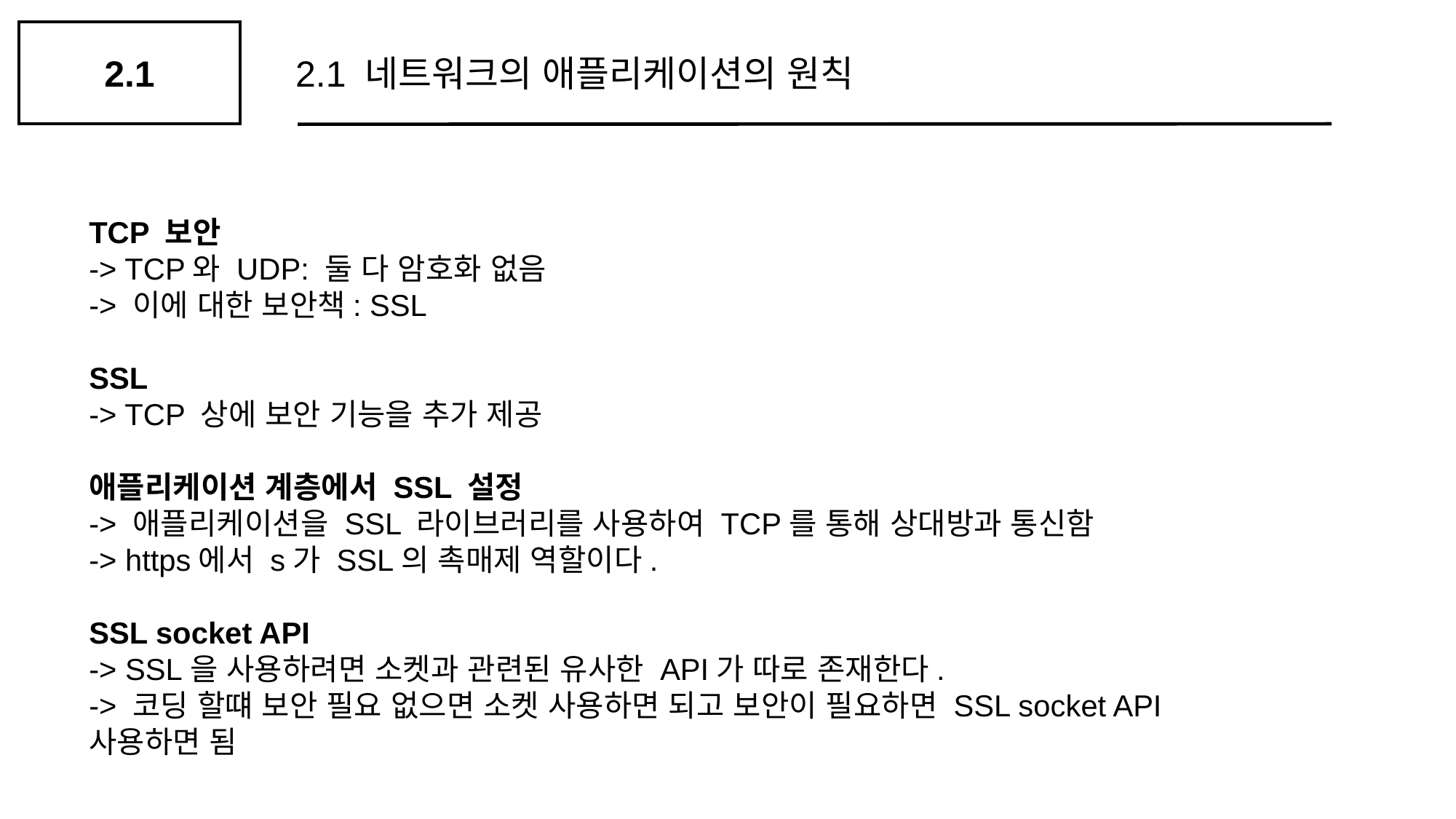

2.1
2.1 네트워크의 애플리케이션의 원칙
TCP 보안
-> TCP와 UDP: 둘 다 암호화 없음
-> 이에 대한 보안책: SSL

SSL
-> TCP 상에 보안 기능을 추가 제공

애플리케이션 계층에서 SSL 설정
-> 애플리케이션을 SSL 라이브러리를 사용하여 TCP를 통해 상대방과 통신함
-> https에서 s가 SSL의 촉매제 역할이다.

SSL socket API
-> SSL을 사용하려면 소켓과 관련된 유사한 API가 따로 존재한다.
-> 코딩 할떄 보안 필요 없으면 소켓 사용하면 되고 보안이 필요하면 SSL socket API
사용하면 됨